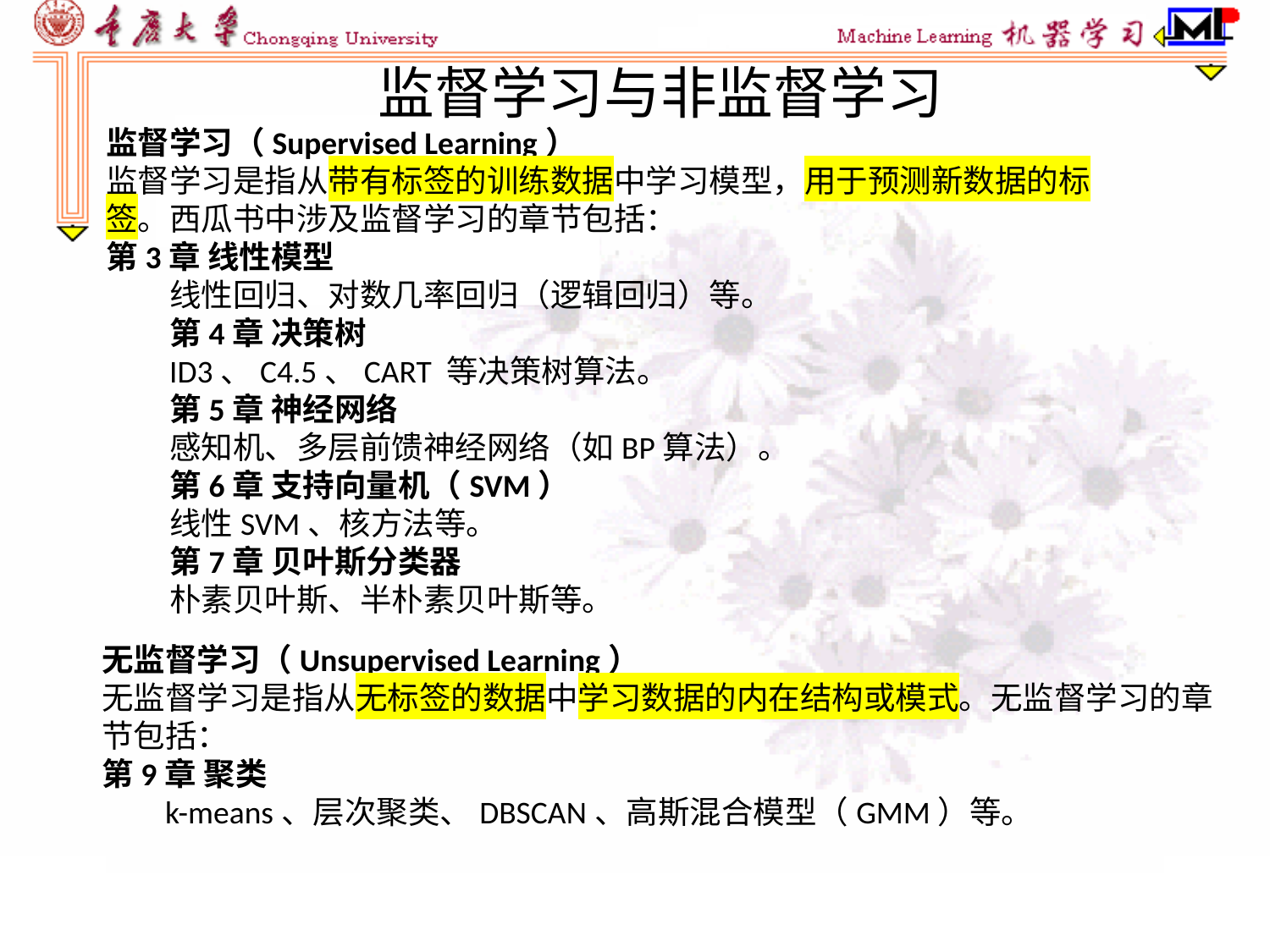

# 监督学习与非监督学习
监督学习（Supervised Learning）
监督学习是指从带有标签的训练数据中学习模型，用于预测新数据的标签。西瓜书中涉及监督学习的章节包括：
第3章 线性模型
线性回归、对数几率回归（逻辑回归）等。
第4章 决策树
ID3、C4.5、CART 等决策树算法。
第5章 神经网络
感知机、多层前馈神经网络（如BP算法）。
第6章 支持向量机（SVM）
线性SVM、核方法等。
第7章 贝叶斯分类器
朴素贝叶斯、半朴素贝叶斯等。
无监督学习（Unsupervised Learning）
无监督学习是指从无标签的数据中学习数据的内在结构或模式。无监督学习的章节包括：
第9章 聚类
k-means、层次聚类、DBSCAN、高斯混合模型（GMM）等。